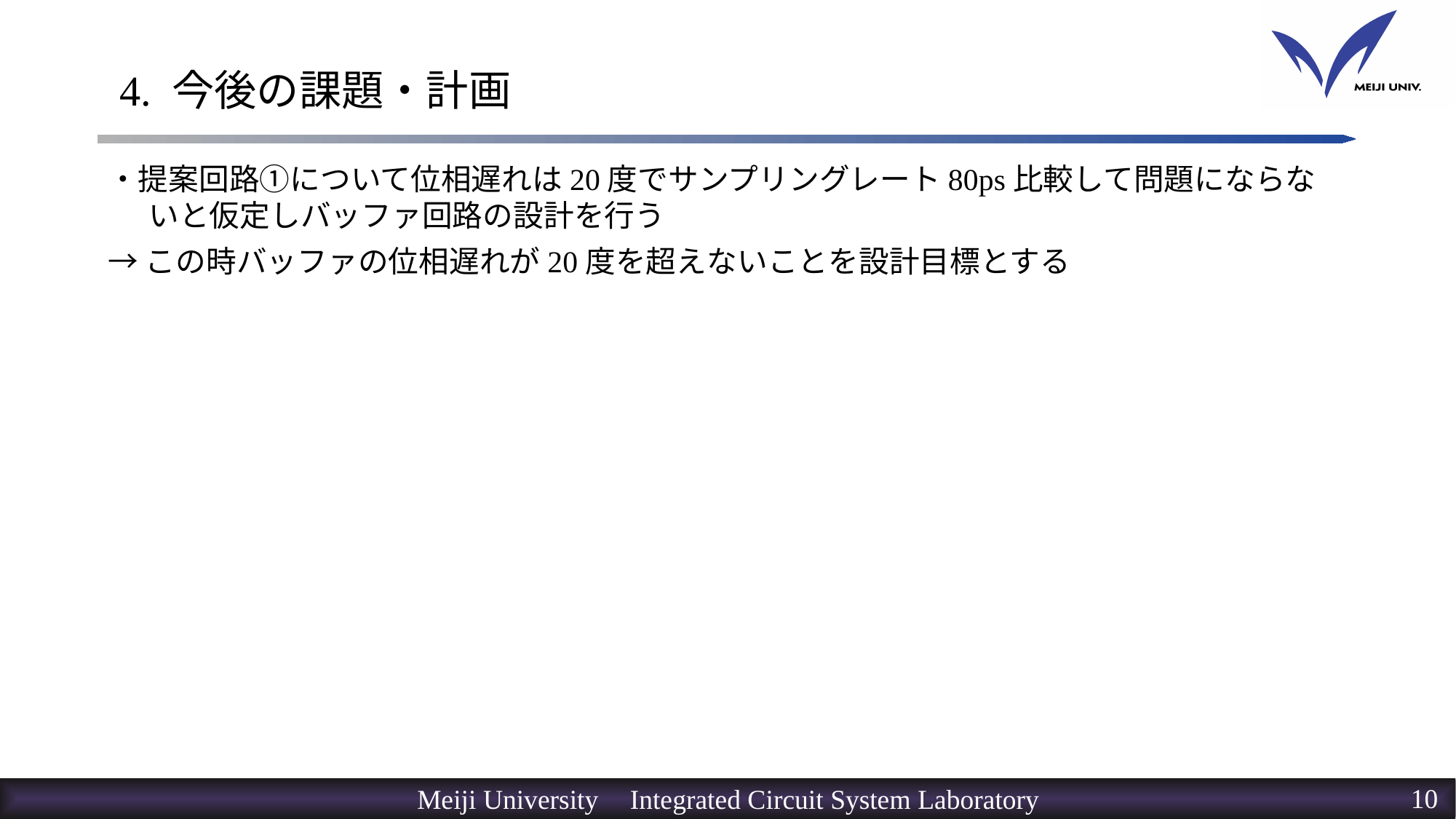

# 4. 今後の課題・計画
・提案回路①について位相遅れは20度でサンプリングレート80ps比較して問題にならないと仮定しバッファ回路の設計を行う
→この時バッファの位相遅れが20度を超えないことを設計目標とする